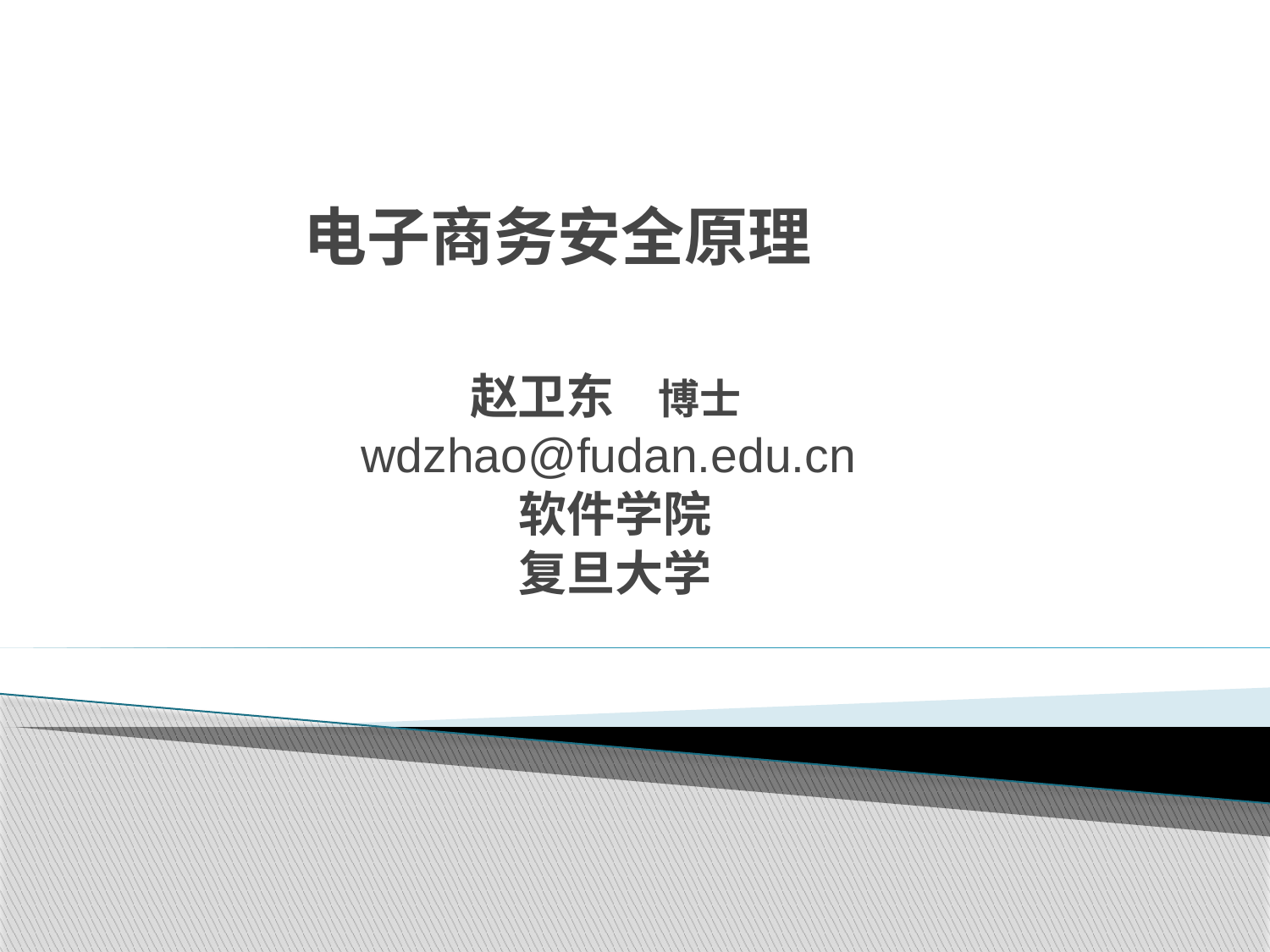

# 电子商务安全原理
赵卫东    博士
wdzhao@fudan.edu.cn
软件学院
复旦大学